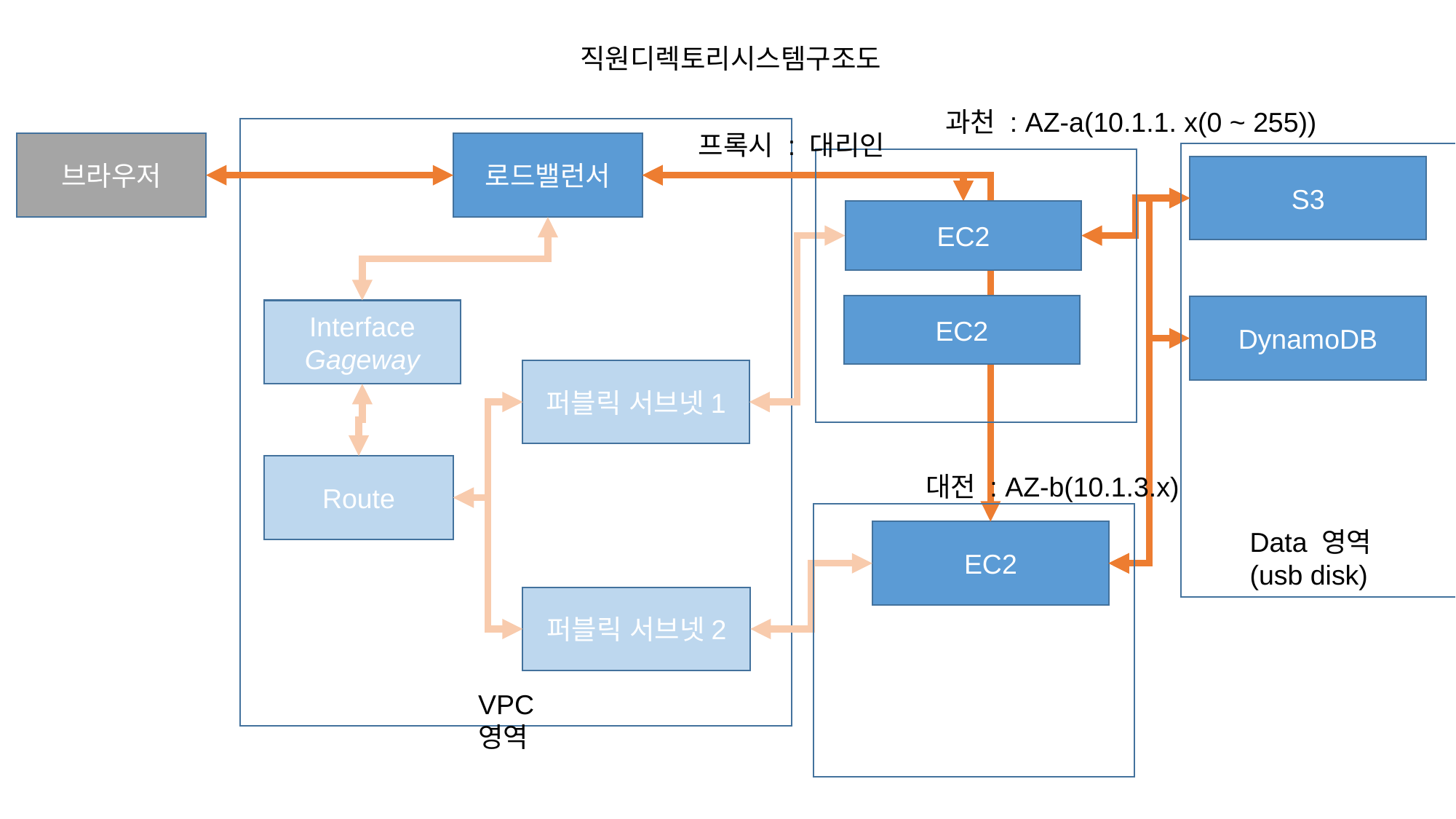

직원디렉토리시스템구조도
과천 : AZ-a(10.1.1. x(0 ~ 255))

프록시 : 대리인
로드밸런서
브라우저

S3
EC2
EC2
DynamoDB
Interface Gageway
퍼블릭 서브넷1
Route
대전 : AZ-b(10.1.3.x)

Data 영역
(usb disk)
EC2
퍼블릭 서브넷2
VPC 영역